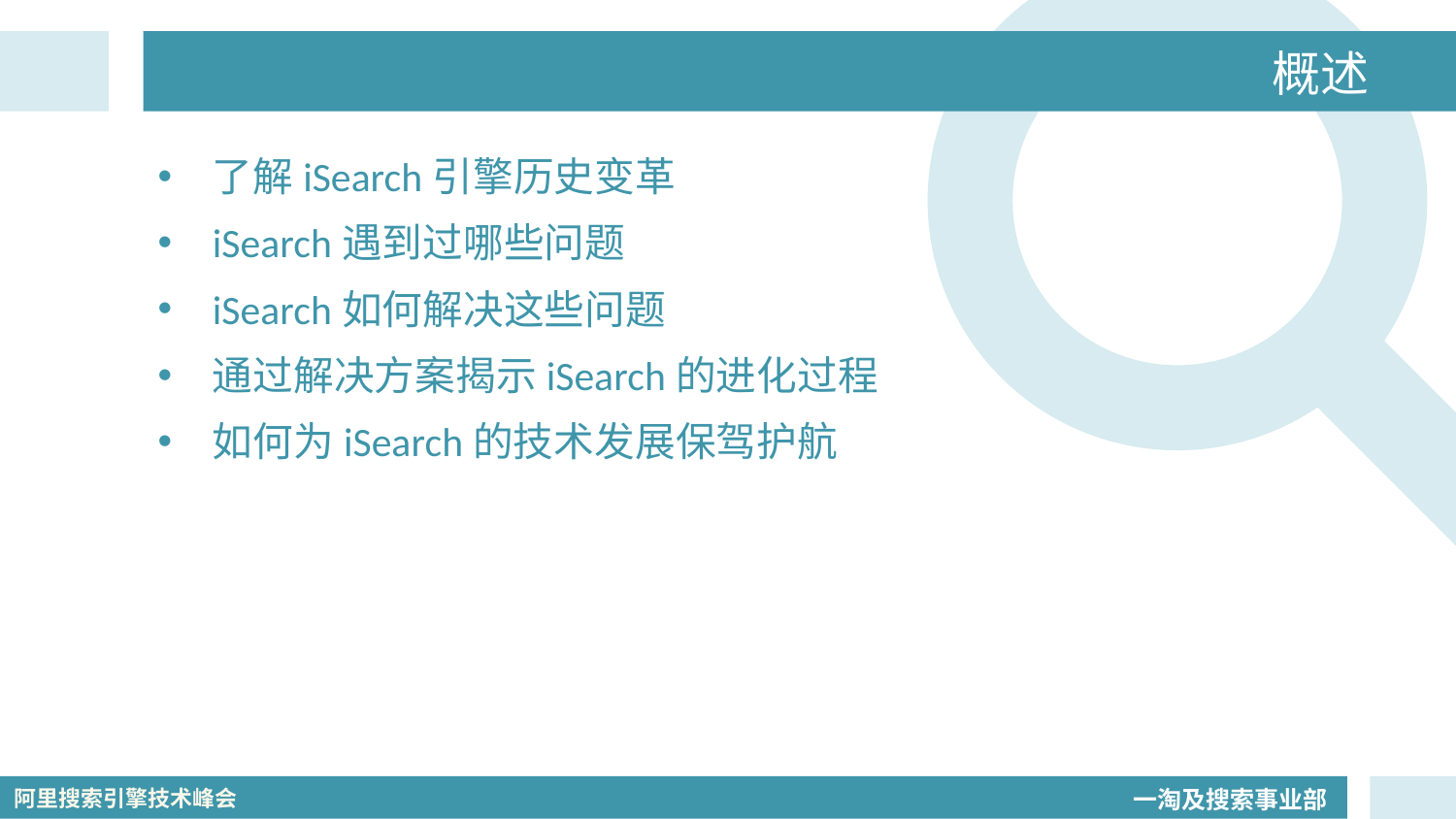

# 概述
了解iSearch引擎历史变革
iSearch遇到过哪些问题
iSearch如何解决这些问题
通过解决方案揭示iSearch的进化过程
如何为iSearch的技术发展保驾护航